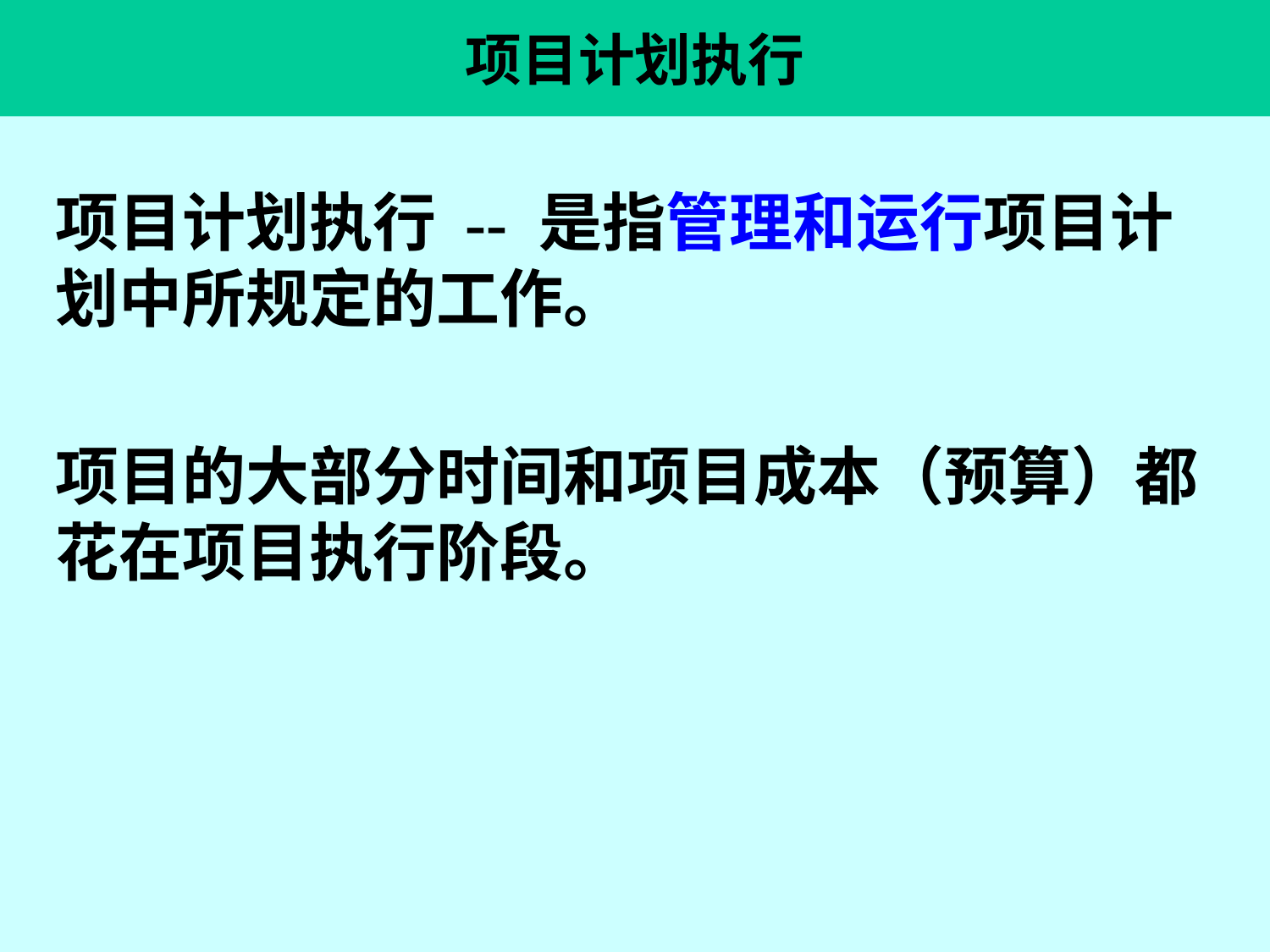

# 项目计划执行
项目计划执行 -- 是指管理和运行项目计划中所规定的工作。

项目的大部分时间和项目成本（预算）都花在项目执行阶段。